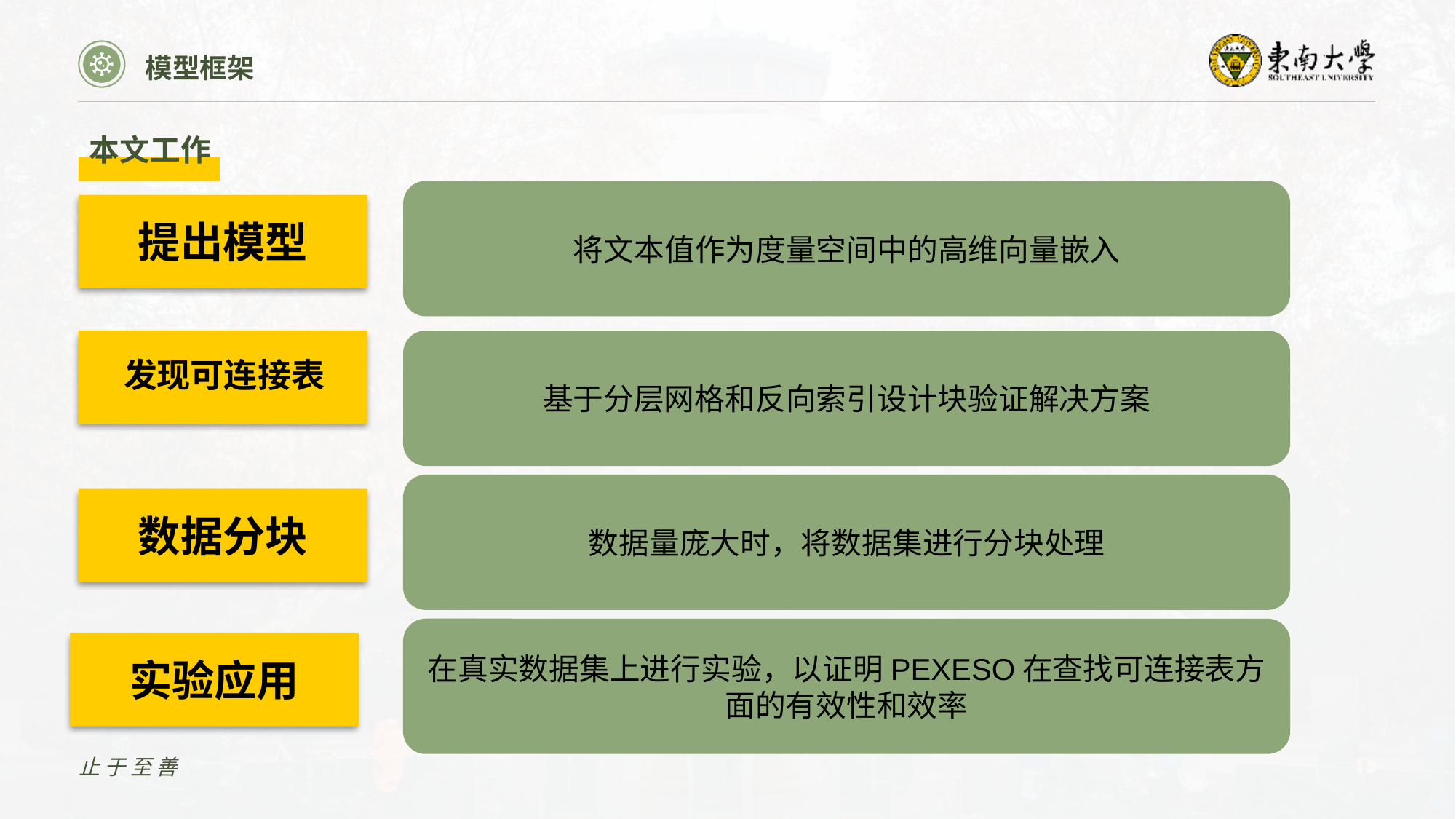

模型框架
本文工作

将文本值作为度量空间中的高维向量嵌入

提出模型

发现可连接表
基于分层网格和反向索引设计块验证解决方案
数据量庞大时，将数据集进行分块处理

数据分块

在真实数据集上进行实验，以证明PEXESO在查找可连接表方面的有效性和效率

实验应用
止于至善
11